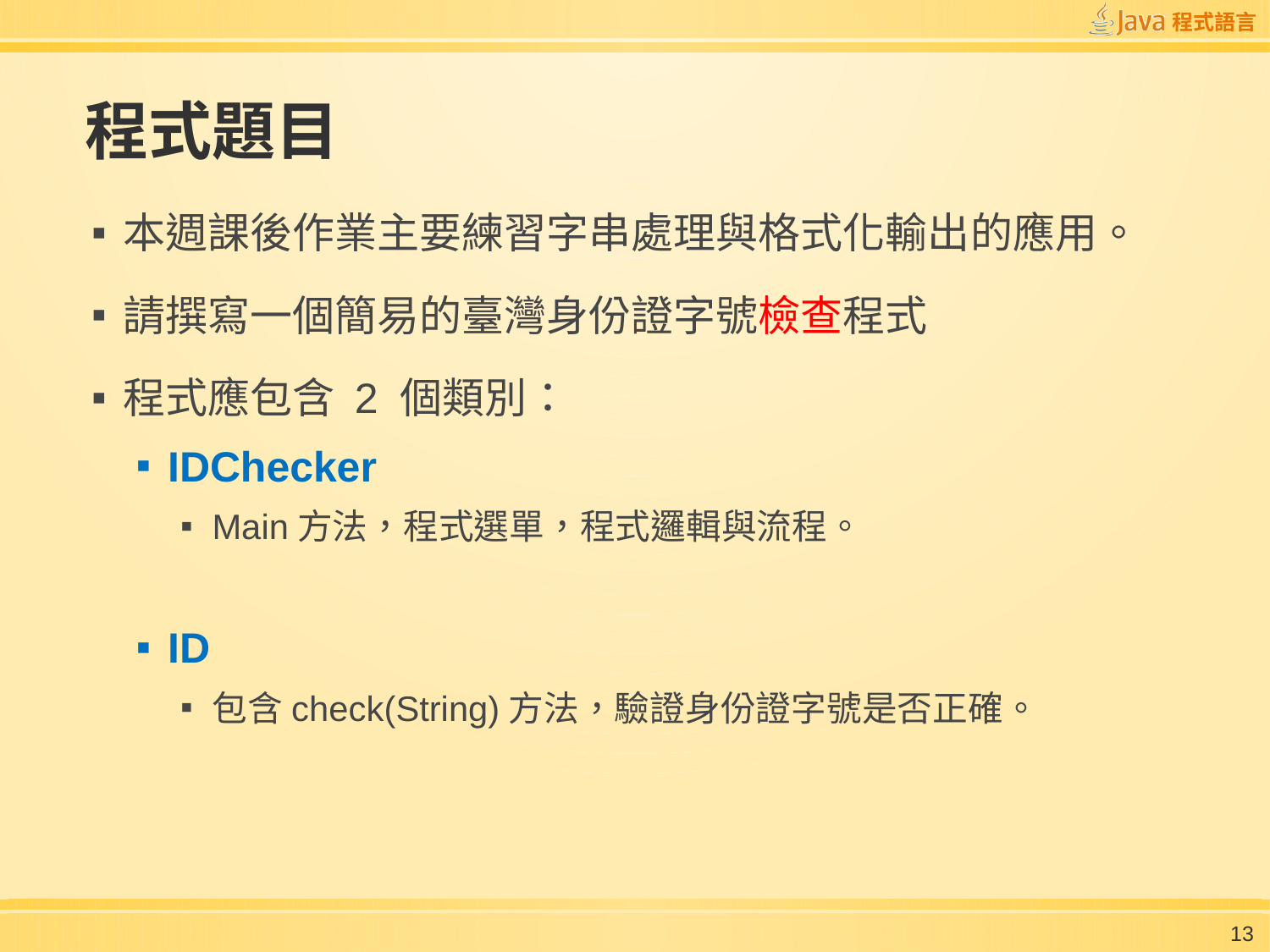

# 程式題目
本週課後作業主要練習字串處理與格式化輸出的應用。
請撰寫一個簡易的臺灣身份證字號檢查程式
程式應包含 2 個類別：
IDChecker
Main方法，程式選單，程式邏輯與流程。

ID
包含check(String)方法，驗證身份證字號是否正確。

13